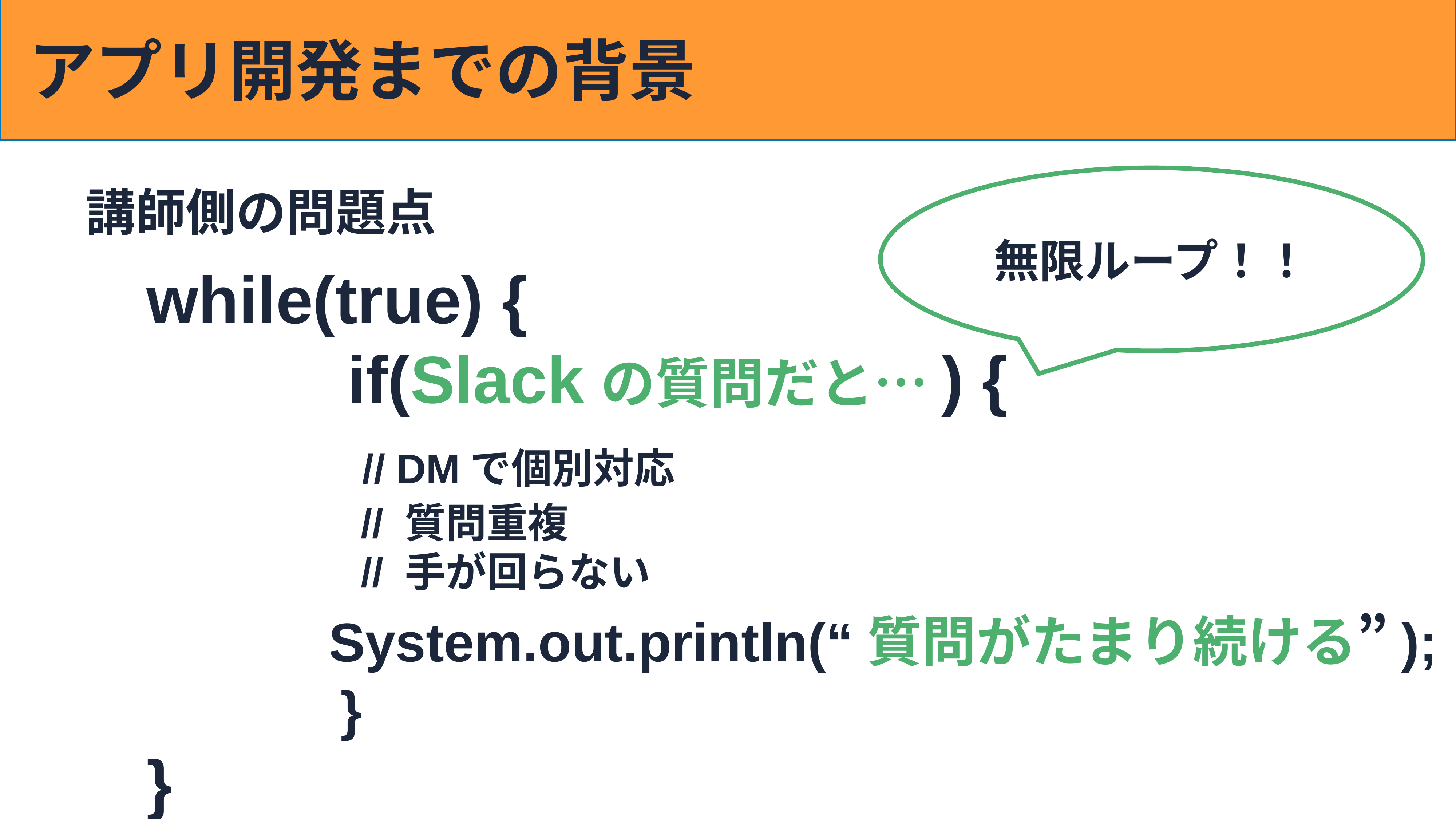

アプリ開発までの背景
無限ループ！！
講師側の問題点
while(true) {
			  if(Slackの質問だと…) {
　　　// DMで個別対応
　　　	　// 質問重複
　　　　　// 手が回らない
			 System.out.println(“質問がたまり続ける”);
			  }
}